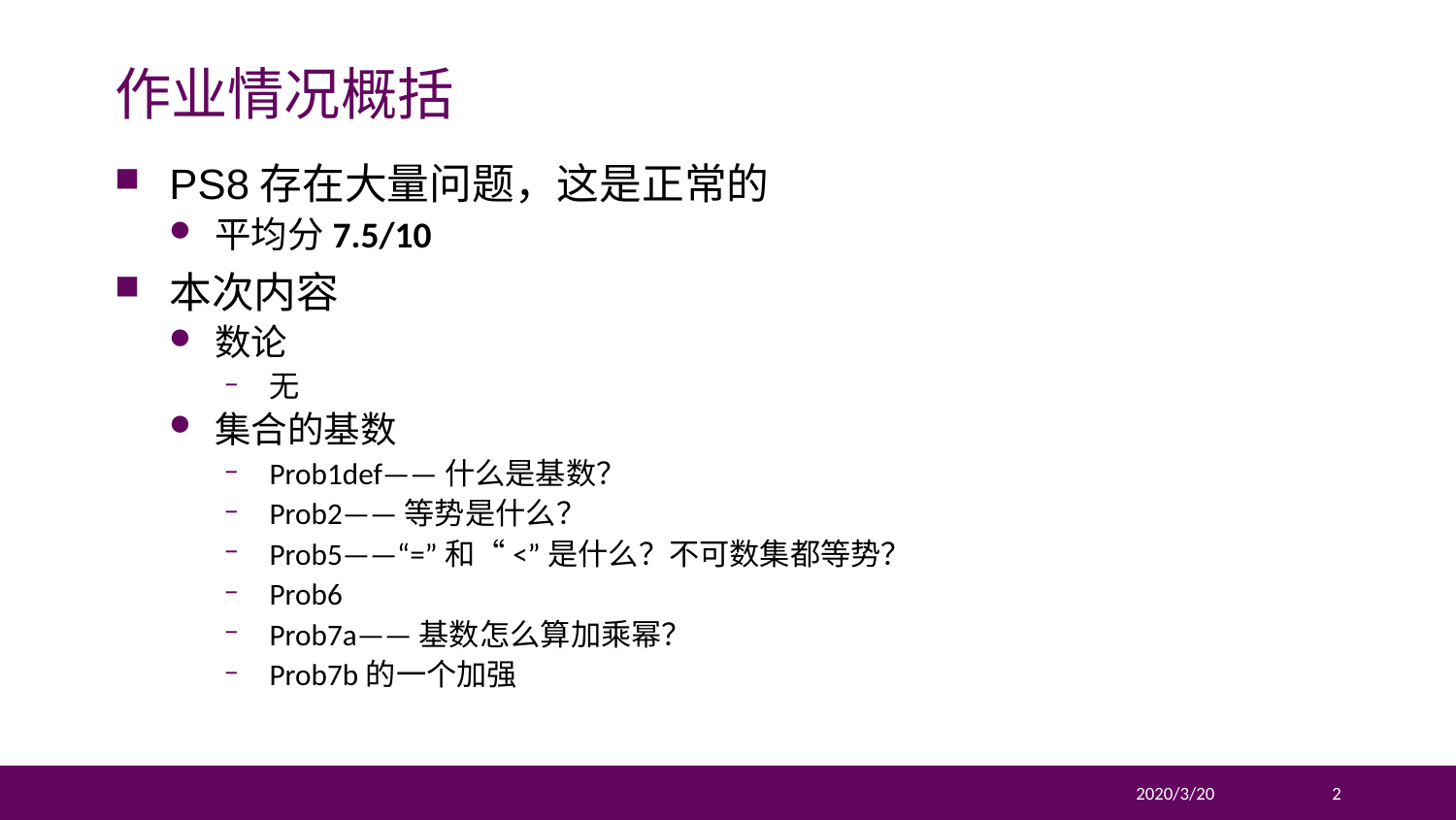

# 作业情况概括
PS8存在大量问题，这是正常的
平均分7.5/10
本次内容
数论
无
集合的基数
Prob1def——什么是基数？
Prob2——等势是什么？
Prob5——“=”和“<”是什么？不可数集都等势？
Prob6
Prob7a——基数怎么算加乘幂？
Prob7b的一个加强

2020/3/20
2